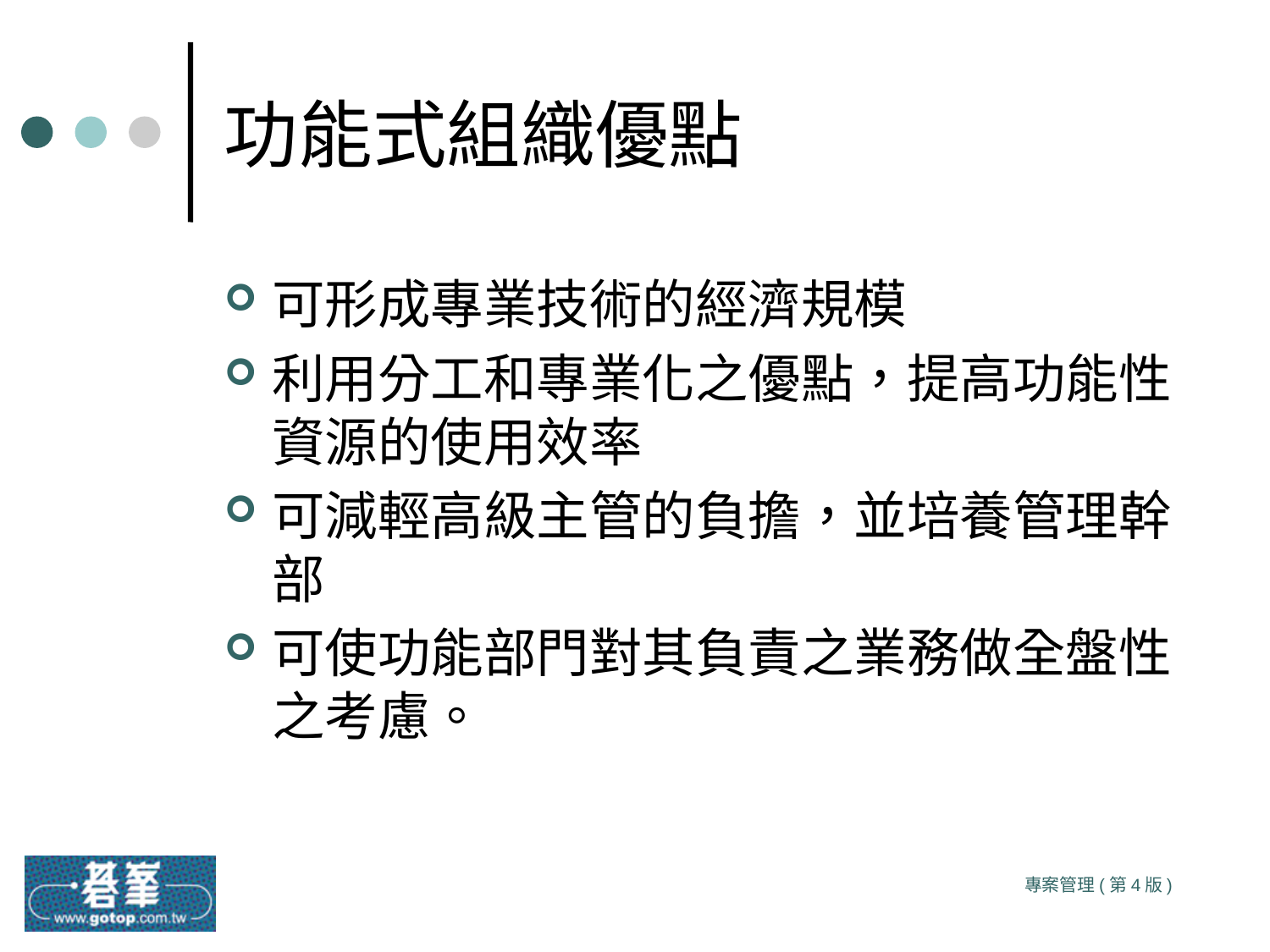

# 功能式組織優點
可形成專業技術的經濟規模
利用分工和專業化之優點，提高功能性資源的使用效率
可減輕高級主管的負擔，並培養管理幹部
可使功能部門對其負責之業務做全盤性之考慮。
專案管理(第4版)